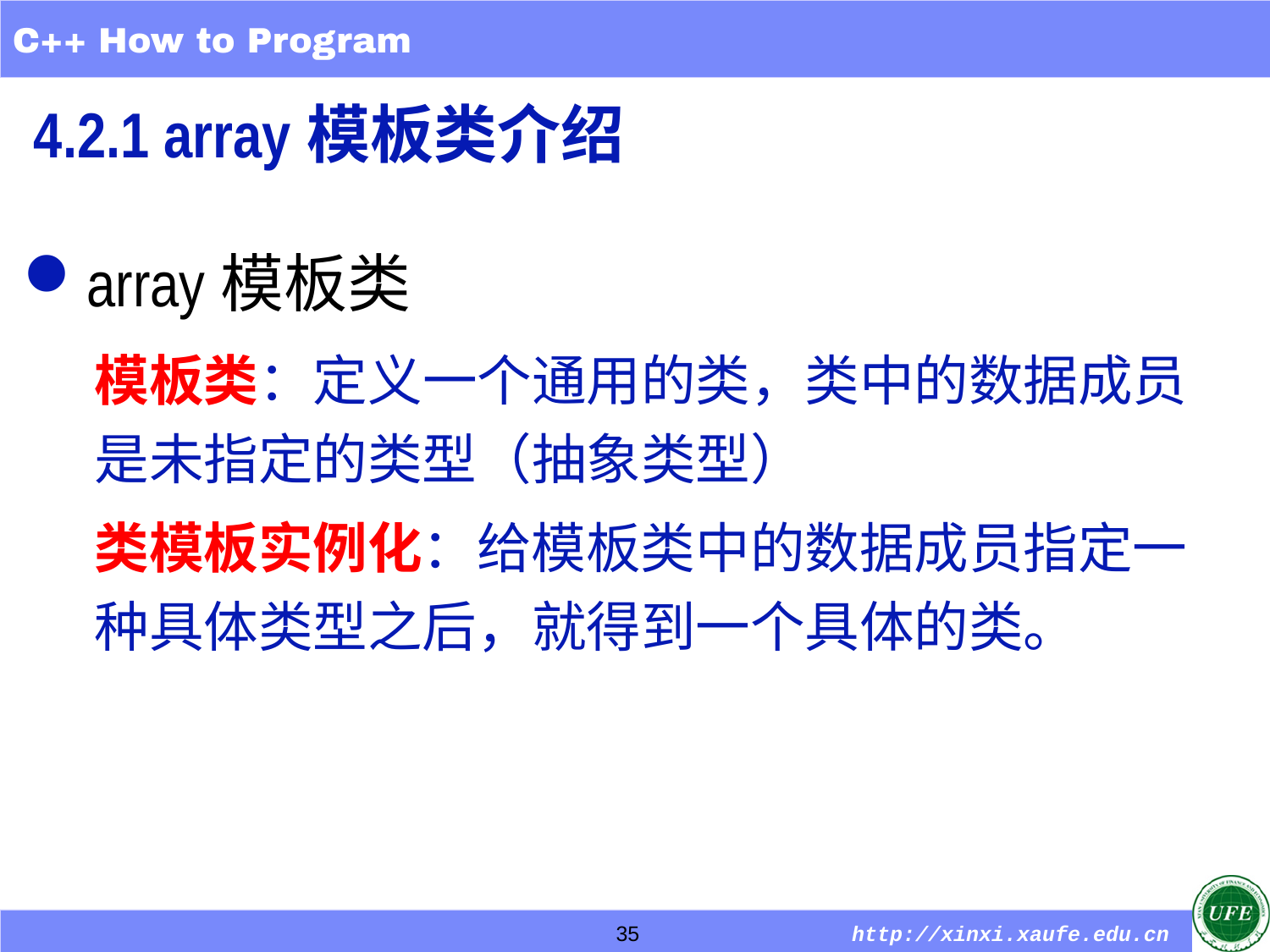

4.2.1 array模板类介绍
array模板类
模板类：定义一个通用的类，类中的数据成员是未指定的类型（抽象类型）
类模板实例化：给模板类中的数据成员指定一种具体类型之后，就得到一个具体的类。
35